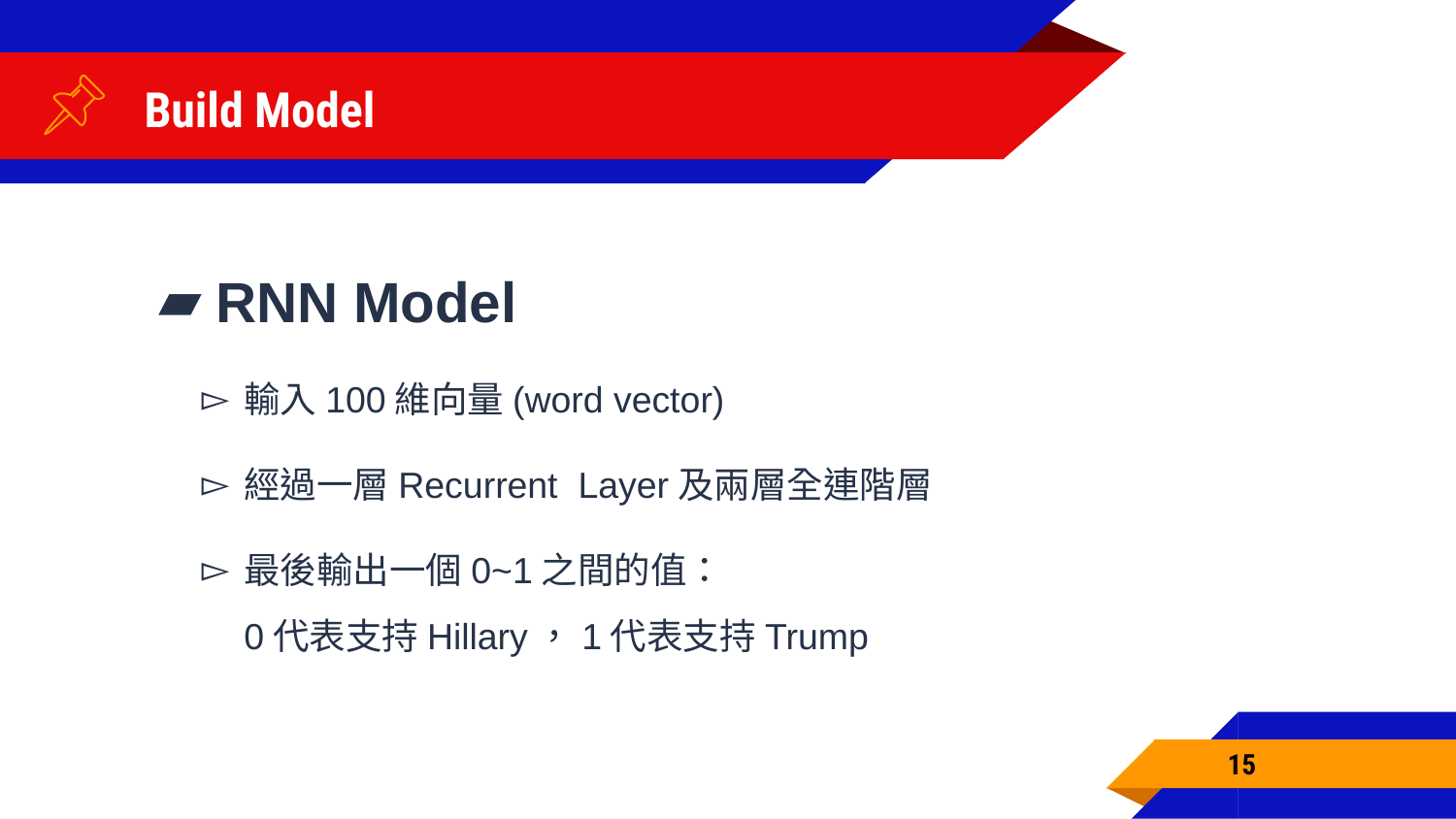

# Build Model

RNN Model
輸入100維向量(word vector)
經過一層Recurrent  Layer及兩層全連階層
最後輸出一個0~1之間的值：
0代表支持Hillary，1代表支持Trump

15